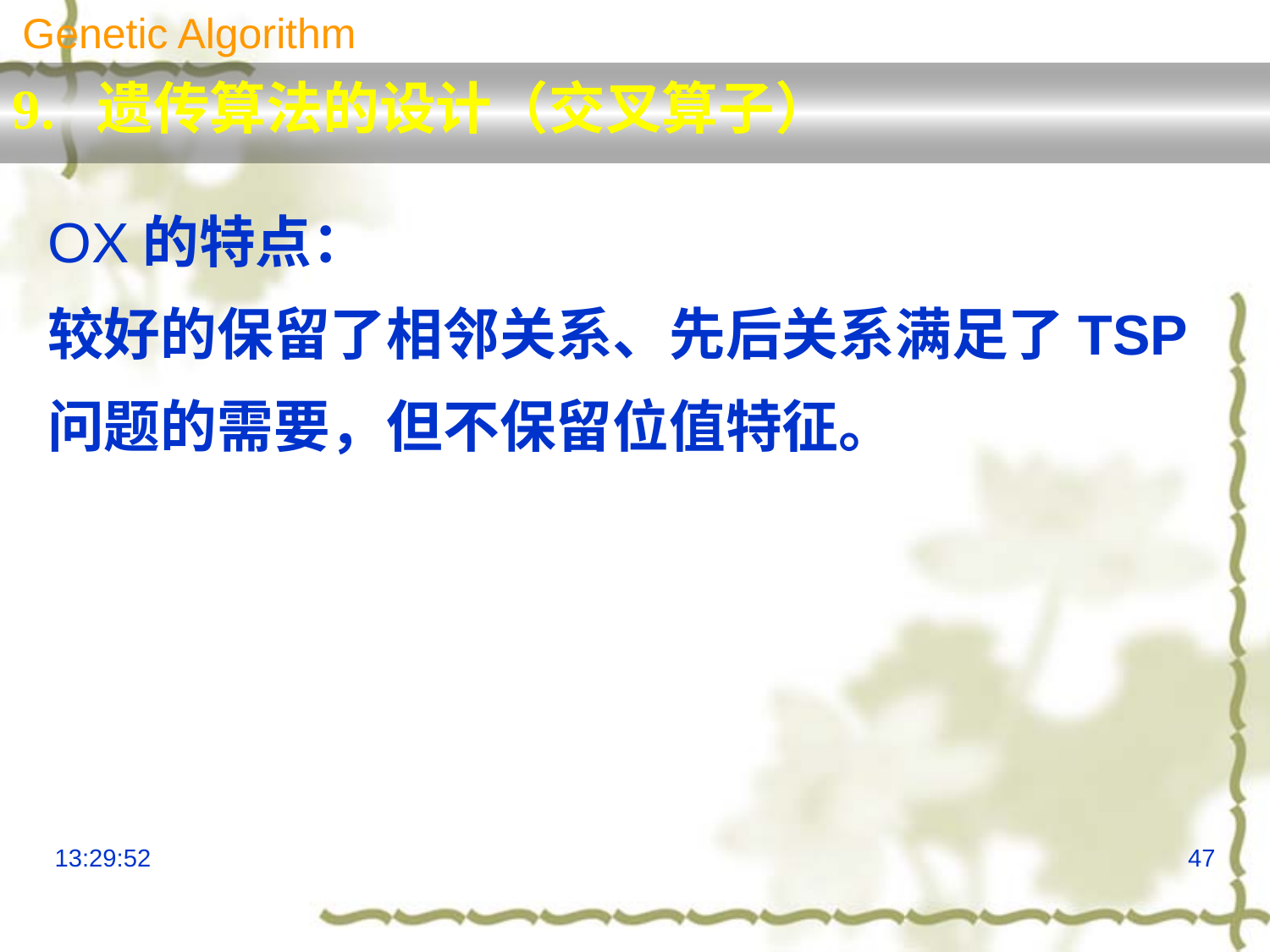

Genetic Algorithm
9.  遗传算法的设计（交叉算子）
OX的特点：
较好的保留了相邻关系、先后关系满足了TSP
问题的需要，但不保留位值特征。

13:29:52
47